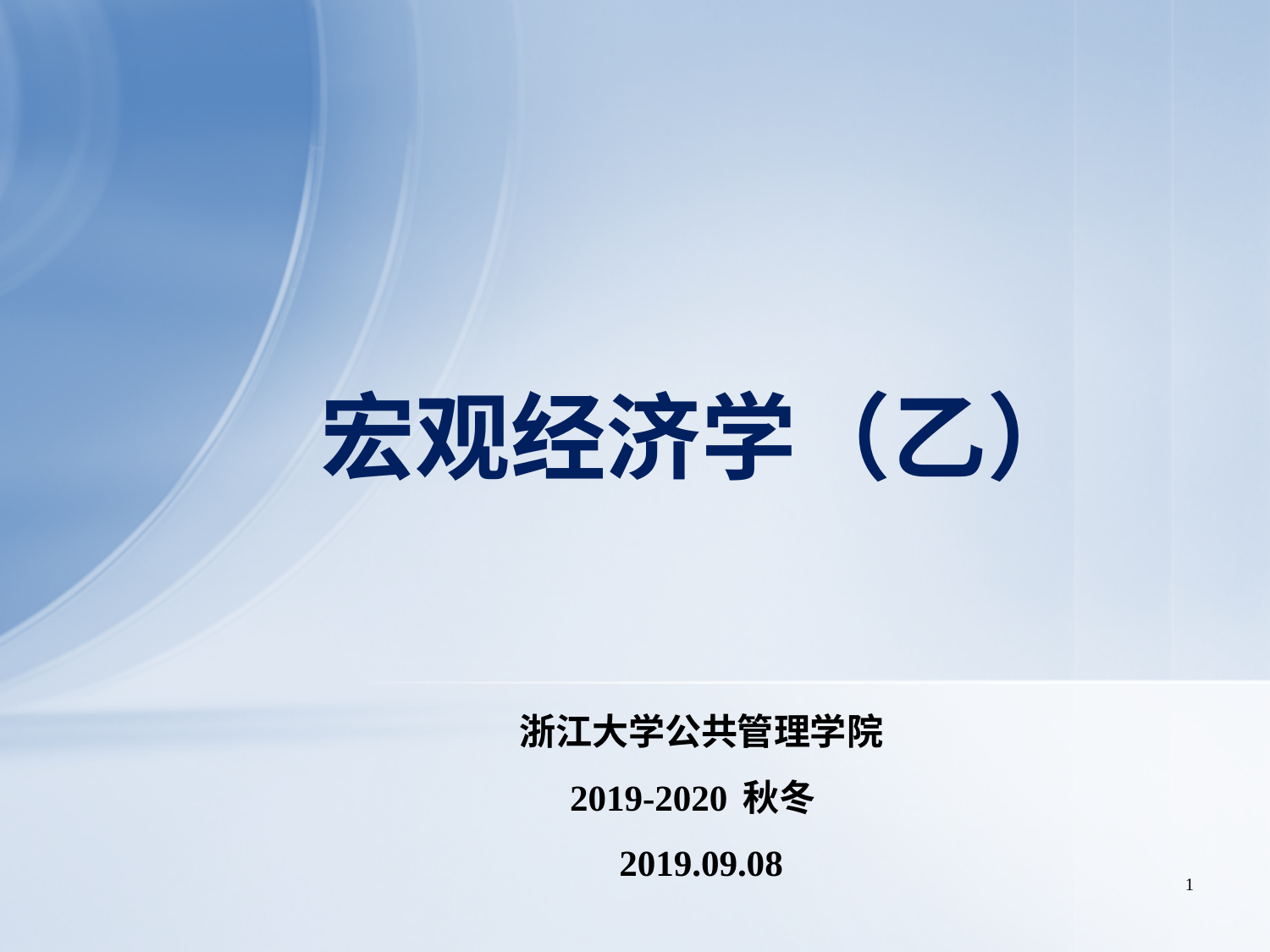

# 宏观经济学（乙）
浙江大学公共管理学院
2019-2020 秋冬
2019.09.08
1